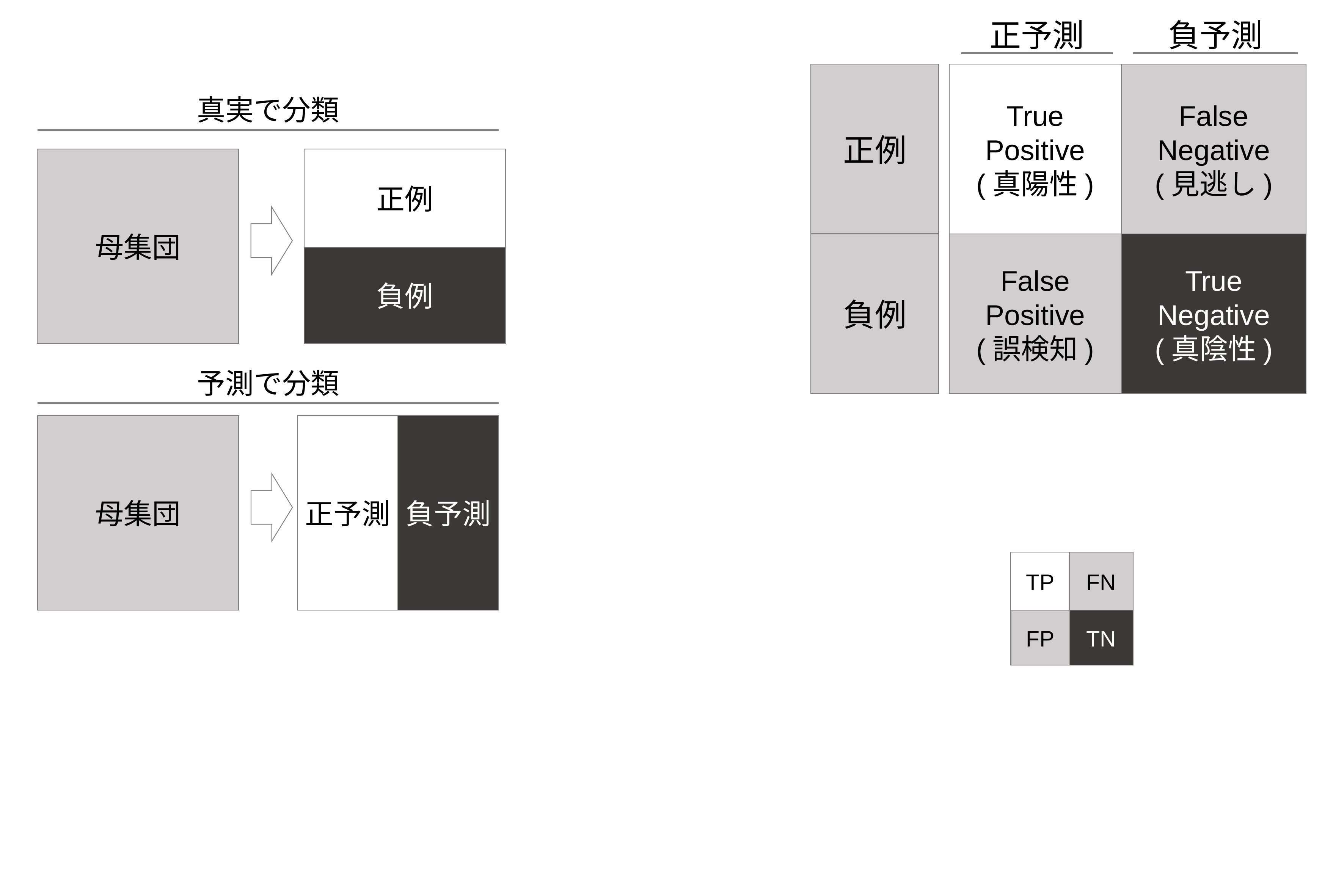

負予測
正予測
正例
False
Negative
(見逃し)
True Positive
(真陽性)
真実で分類
正例
母集団

負例
True
Negative
(真陰性)
False
Positive
(誤検知)
負例
予測で分類
正予測
負予測
母集団

FN
TP
TN
FP